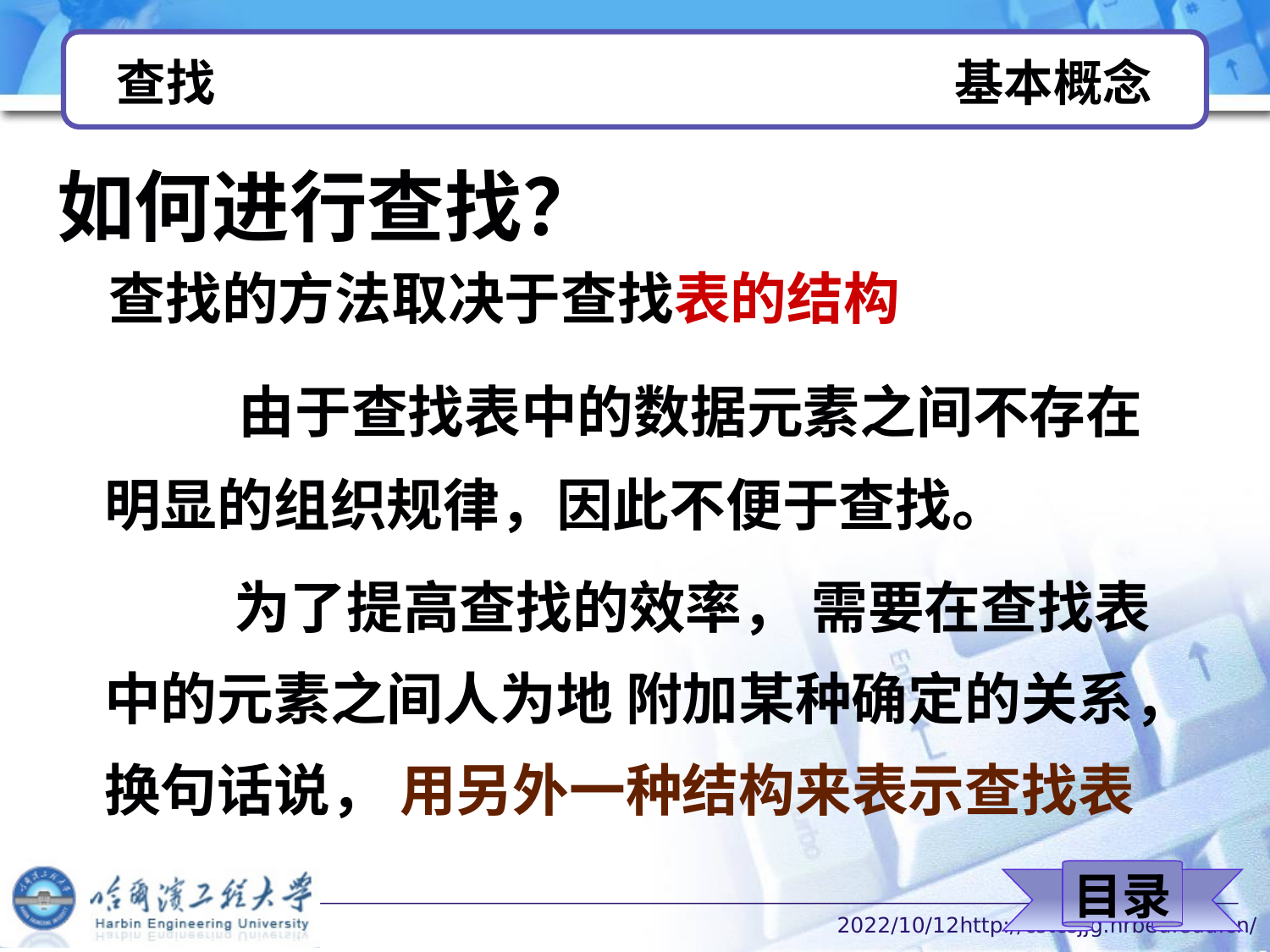

# 查找                                                                  基本概念
如何进行查找？
   查找的方法取决于查找表的结构
  由于查找表中的数据元素之间不存在明显的组织规律，因此不便于查找。
  为了提高查找的效率， 需要在查找表中的元素之间人为地 附加某种确定的关系，换句话说， 用另外一种结构来表示查找表
目录
2022/10/12http://cstcsjjg.hrbeu.edu.cn/